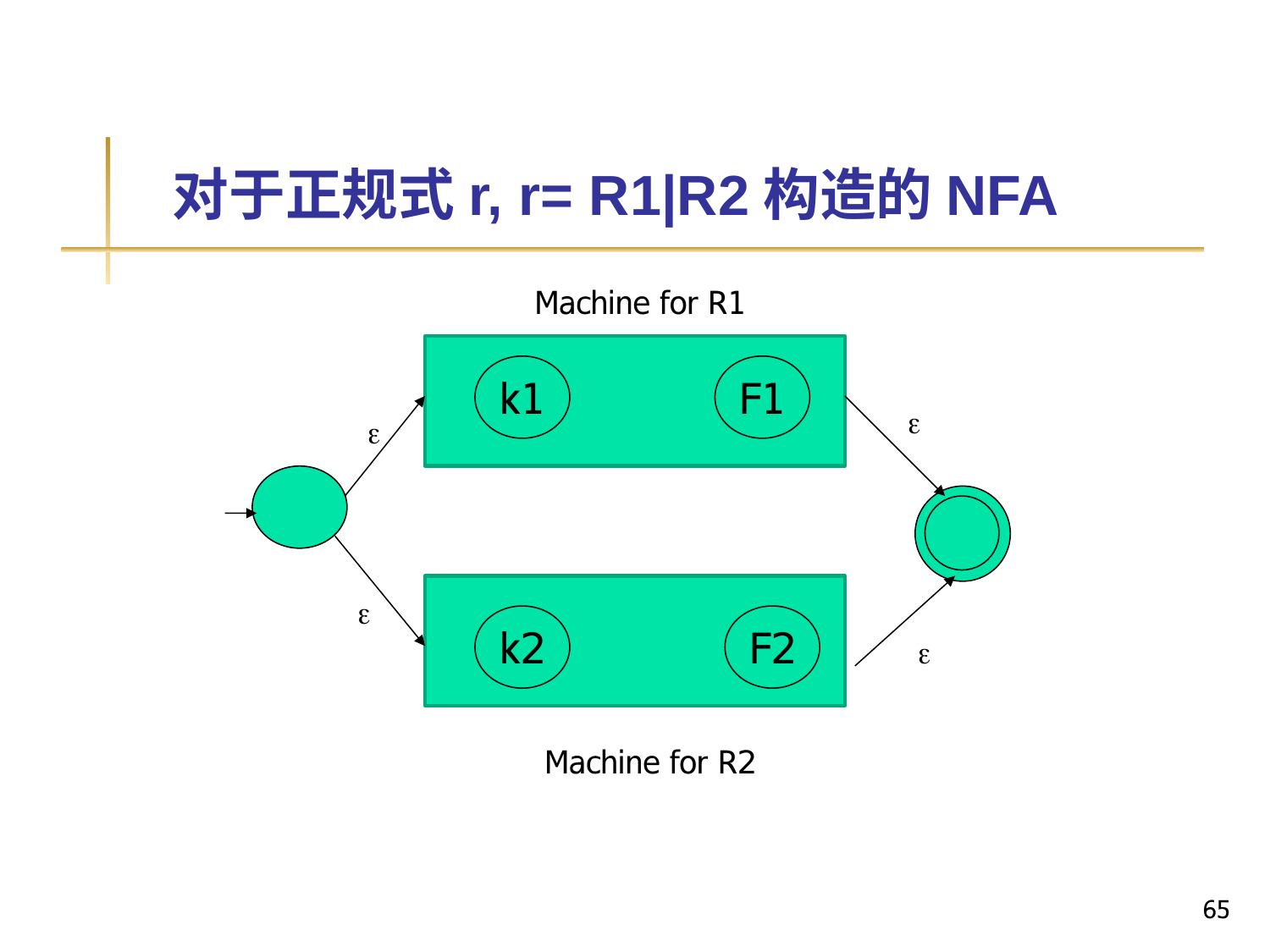

# 对于正规式r, r= R1|R2构造的NFA
Machine for R1

k1
F1

ε
ε

ε
k2
F2
ε
Machine for R2
65